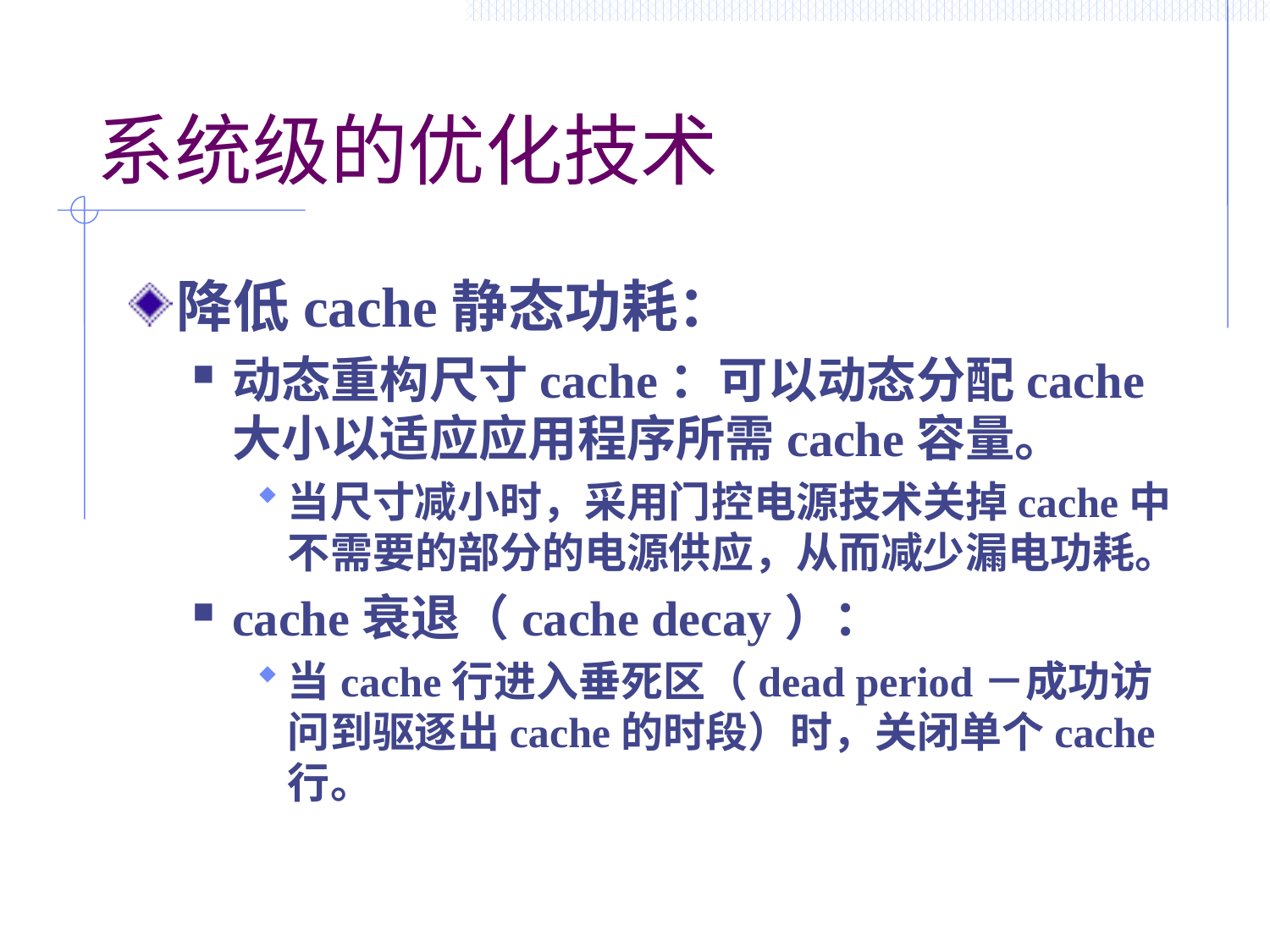

# 系统级的优化技术
降低cache静态功耗：
动态重构尺寸cache：可以动态分配cache大小以适应应用程序所需cache容量。
当尺寸减小时，采用门控电源技术关掉cache中不需要的部分的电源供应，从而减少漏电功耗。
cache衰退（cache decay）：
当cache行进入垂死区（dead period－成功访问到驱逐出cache的时段）时，关闭单个cache行。